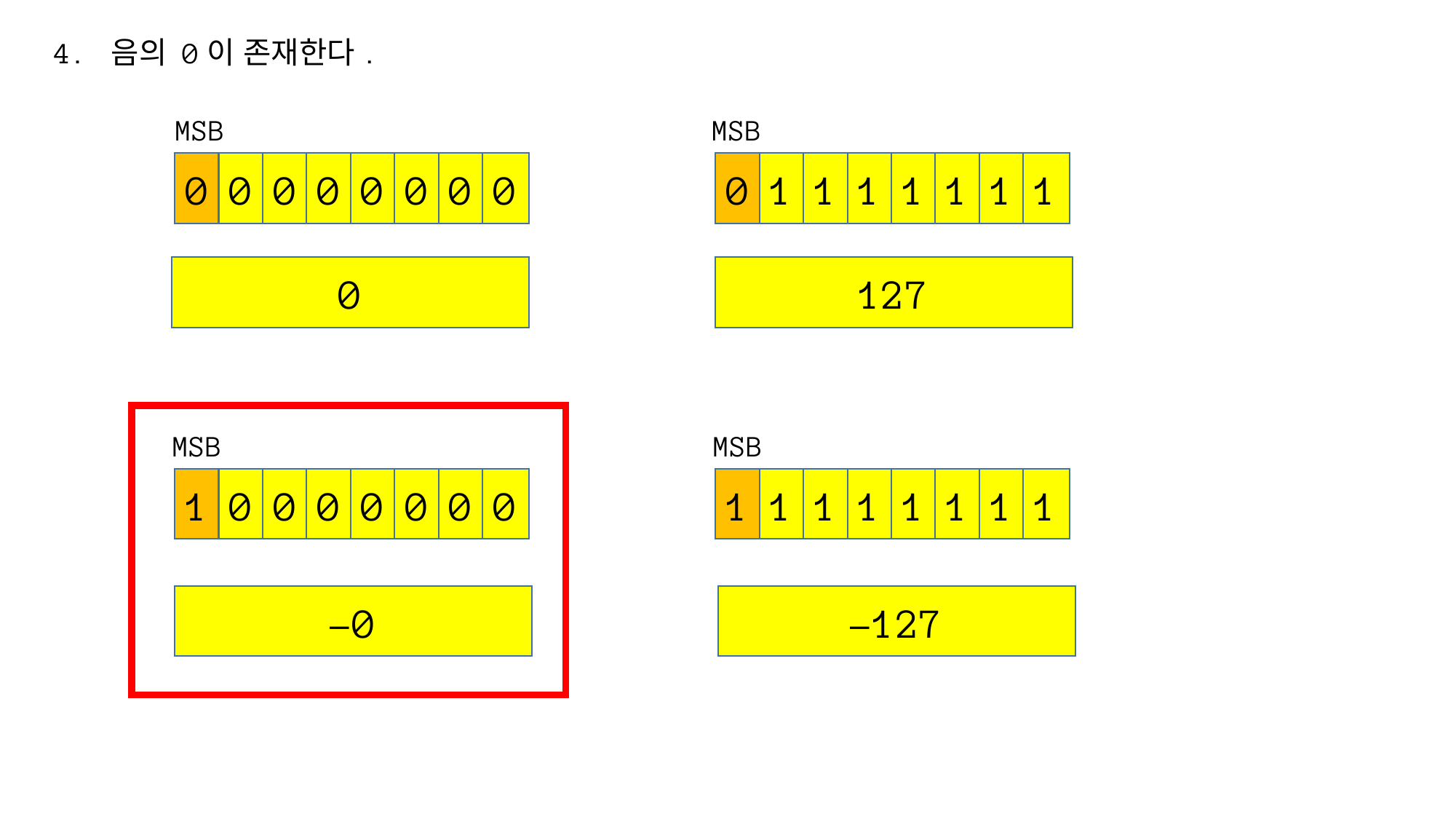

4. 음의 0이 존재한다.
MSB
MSB
0
0
0
0
0
0
0
0
0
1
1
1
1
1
1
1
0
127

MSB
MSB
1
0
0
0
0
0
0
0
1
1
1
1
1
1
1
1
-0
-127